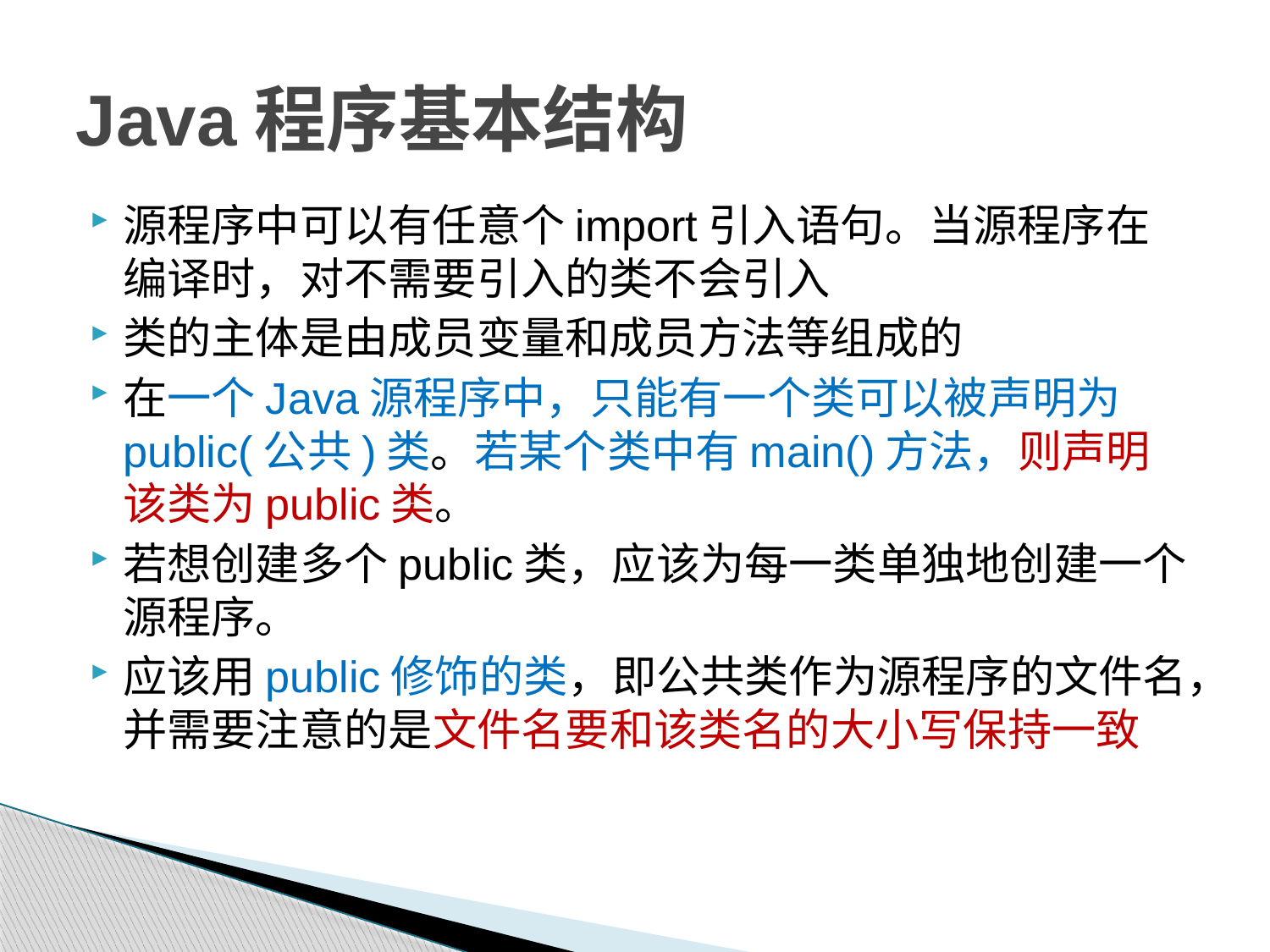

# Java程序基本结构
源程序中可以有任意个import引入语句。当源程序在编译时，对不需要引入的类不会引入
类的主体是由成员变量和成员方法等组成的
在一个Java源程序中，只能有一个类可以被声明为public(公共)类。若某个类中有main()方法，则声明该类为public类。
若想创建多个public类，应该为每一类单独地创建一个源程序。
应该用public修饰的类，即公共类作为源程序的文件名，并需要注意的是文件名要和该类名的大小写保持一致